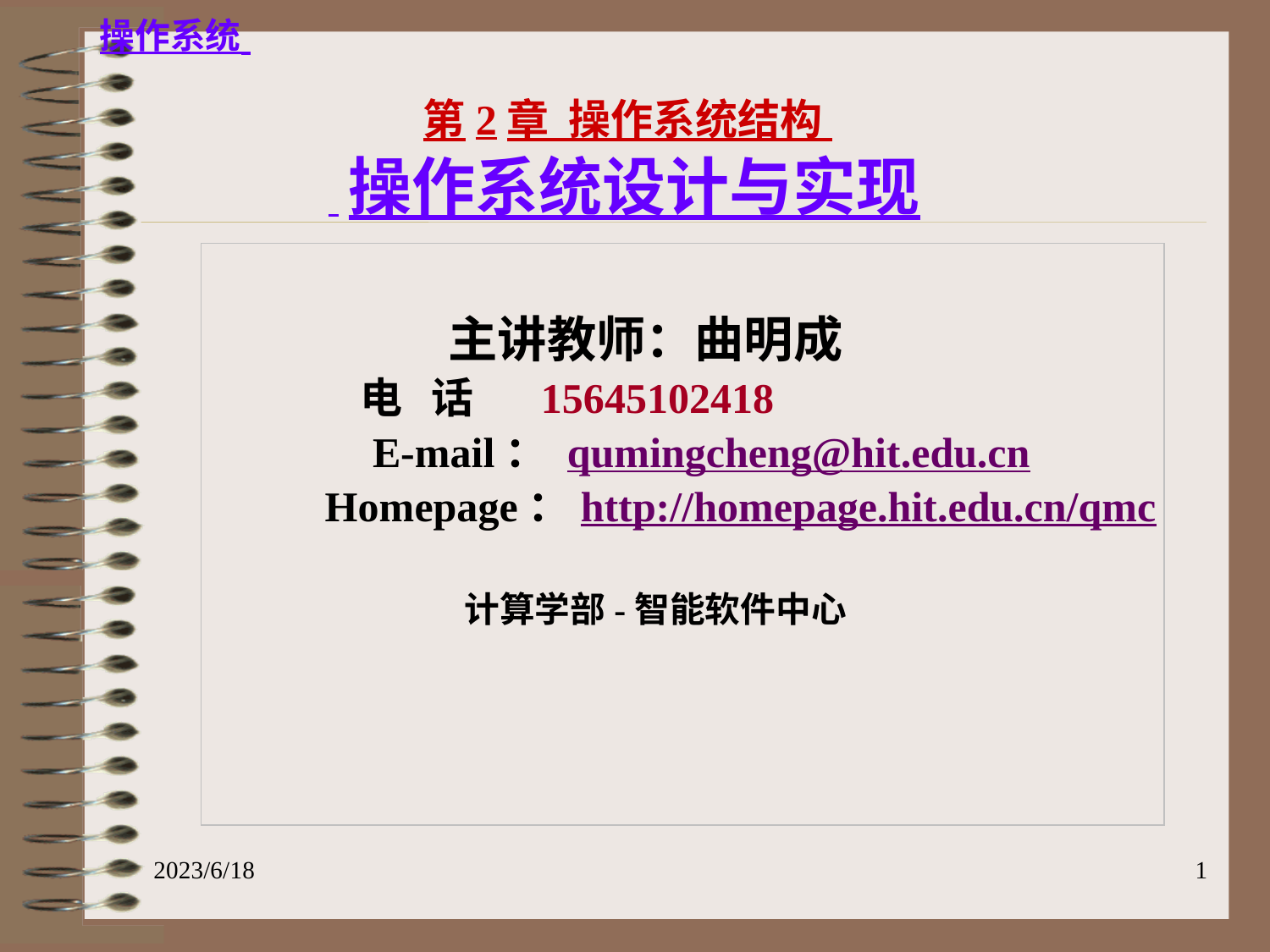

# 操作系统设计与实现

                                    主讲教师：曲明成
                     电   话      15645102418
                     E-mail： qumingcheng@hit.edu.cn
		Homepage：http://homepage.hit.edu.cn/qmc

                                      计算学部-智能软件中心

2023/6/18
1